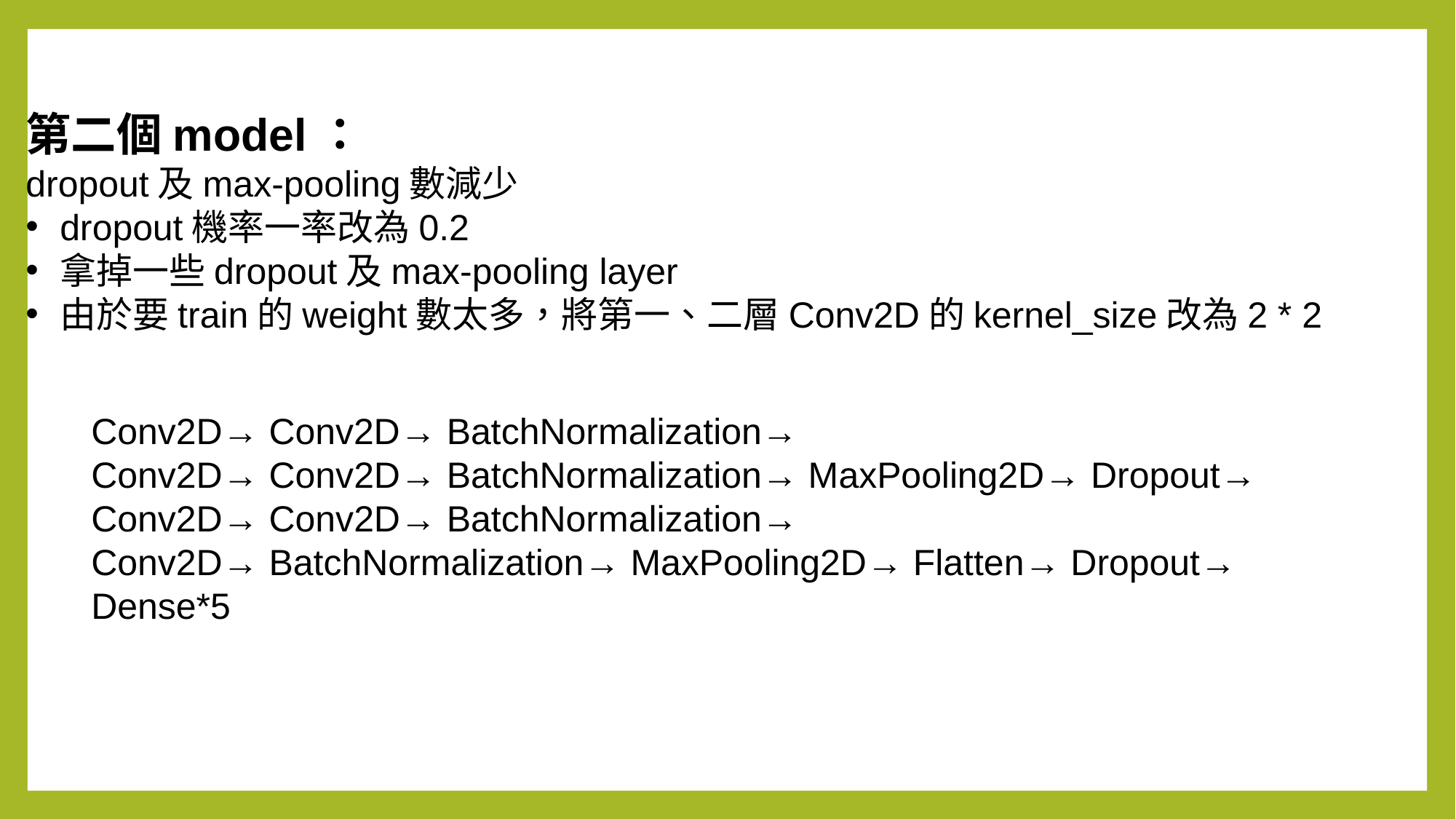

第二個model：
dropout及max-pooling數減少
dropout機率一率改為0.2
拿掉一些dropout及max-pooling layer
由於要train的weight數太多，將第一、二層Conv2D的kernel_size改為2 * 2
Conv2D→ Conv2D→ BatchNormalization→
Conv2D→ Conv2D→ BatchNormalization→ MaxPooling2D→ Dropout→
Conv2D→ Conv2D→ BatchNormalization→
Conv2D→ BatchNormalization→ MaxPooling2D→ Flatten→ Dropout→
Dense*5